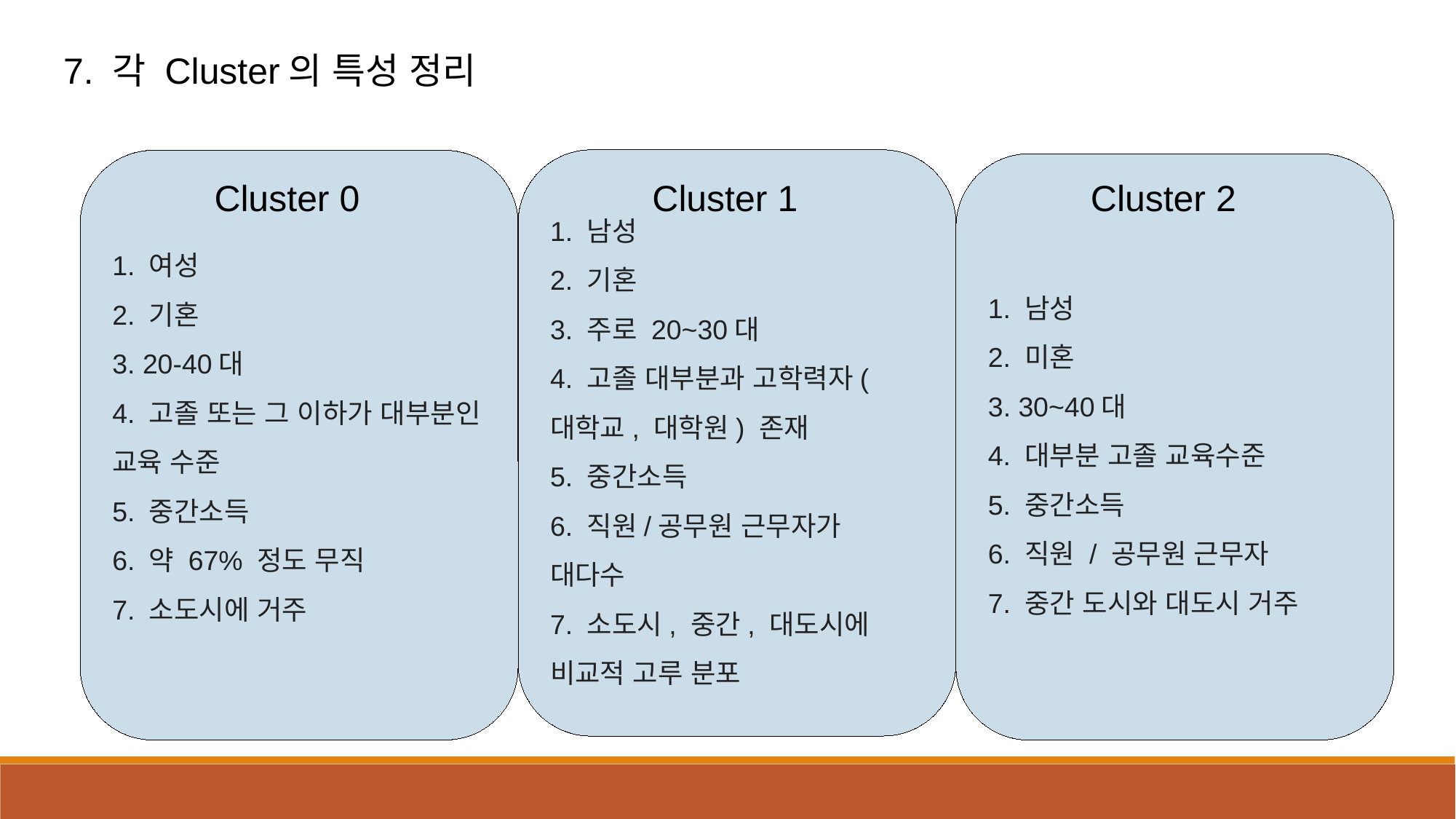

7. 각 Cluster의 특성 정리

 남성
 기혼
 주로 20~30대
 고졸 대부분과 고학력자(대학교, 대학원) 존재
 중간소득
 직원/공무원 근무자가 대다수
 소도시, 중간, 대도시에 비교적 고루 분포

 여성
 기혼
 20-40대
 고졸 또는 그 이하가 대부분인 교육 수준
 중간소득
 약 67% 정도 무직
 소도시에 거주

 남성
 미혼
 30~40대
 대부분 고졸 교육수준
 중간소득
 직원 / 공무원 근무자
 중간 도시와 대도시 거주
Cluster 0
Cluster 1
Cluster 2